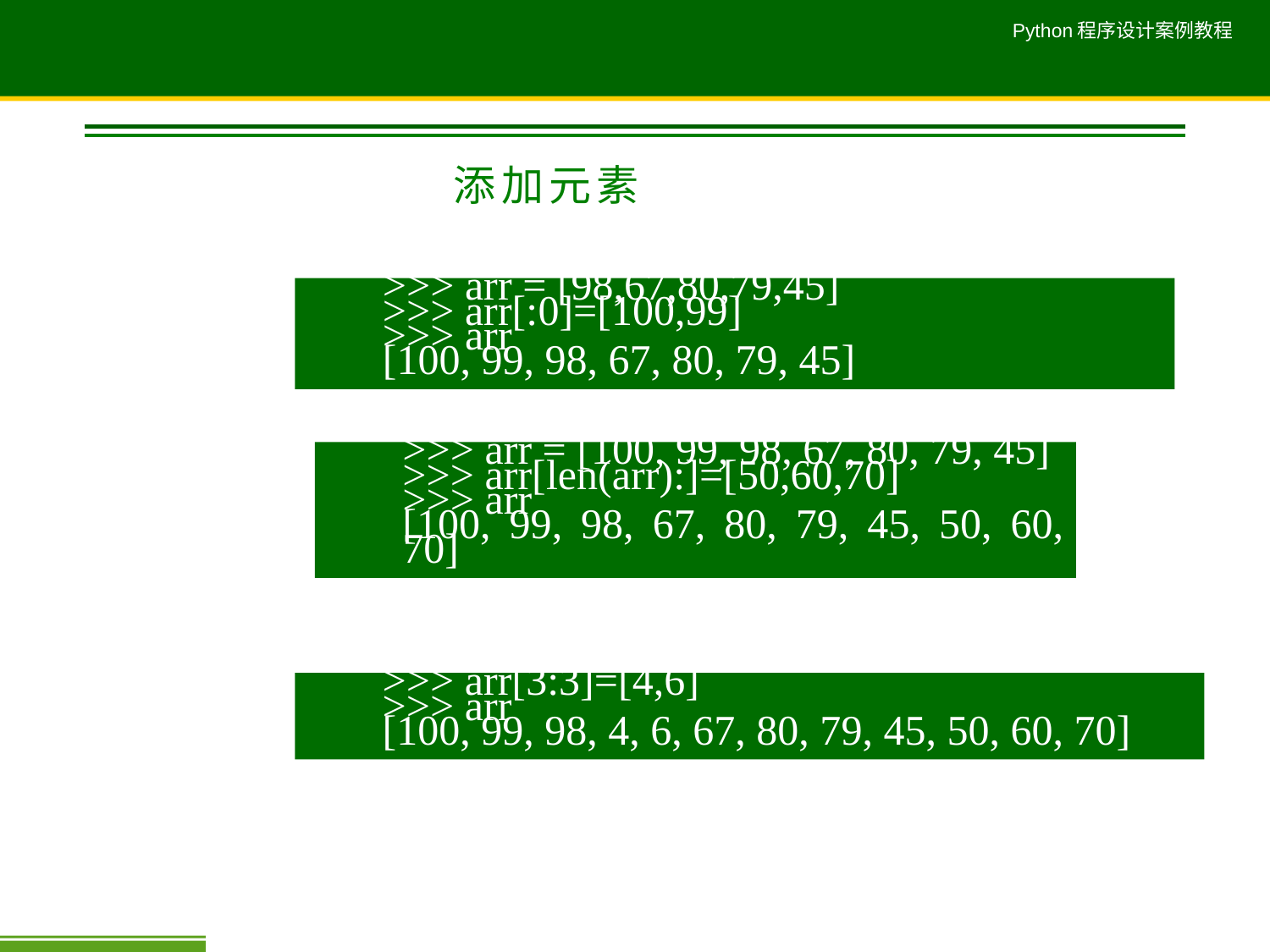

添加元素
列表头部添加元素
>>> arr = [98,67,80,79,45]
>>> arr[:0]=[100,99]
>>> arr
[100, 99, 98, 67, 80, 79, 45]
>>> arr = [100, 99, 98, 67, 80, 79, 45]
>>> arr[len(arr):]=[50,60,70]
>>> arr
[100, 99, 98, 67, 80, 79, 45, 50, 60, 70]
列表尾部追加元素
>>> arr[3:3]=[4,6]
>>> arr
[100, 99, 98, 4, 6, 67, 80, 79, 45, 50, 60, 70]
列表中间位置处添加元素